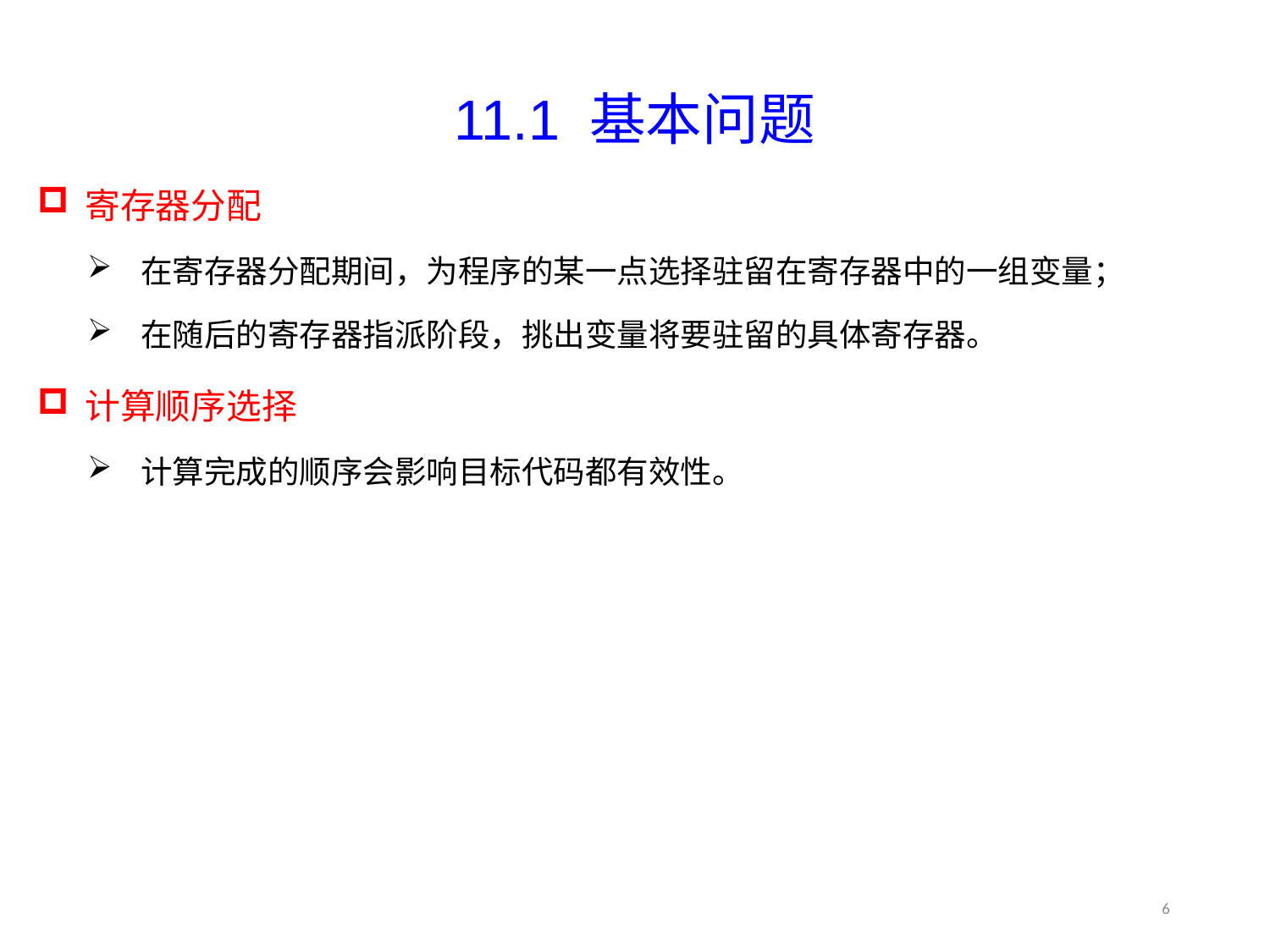

11.1 基本问题
11.1 基本问题
寄存器分配
在寄存器分配期间，为程序的某一点选择驻留在寄存器中的一组变量；
在随后的寄存器指派阶段，挑出变量将要驻留的具体寄存器。
计算顺序选择
计算完成的顺序会影响目标代码都有效性。
6